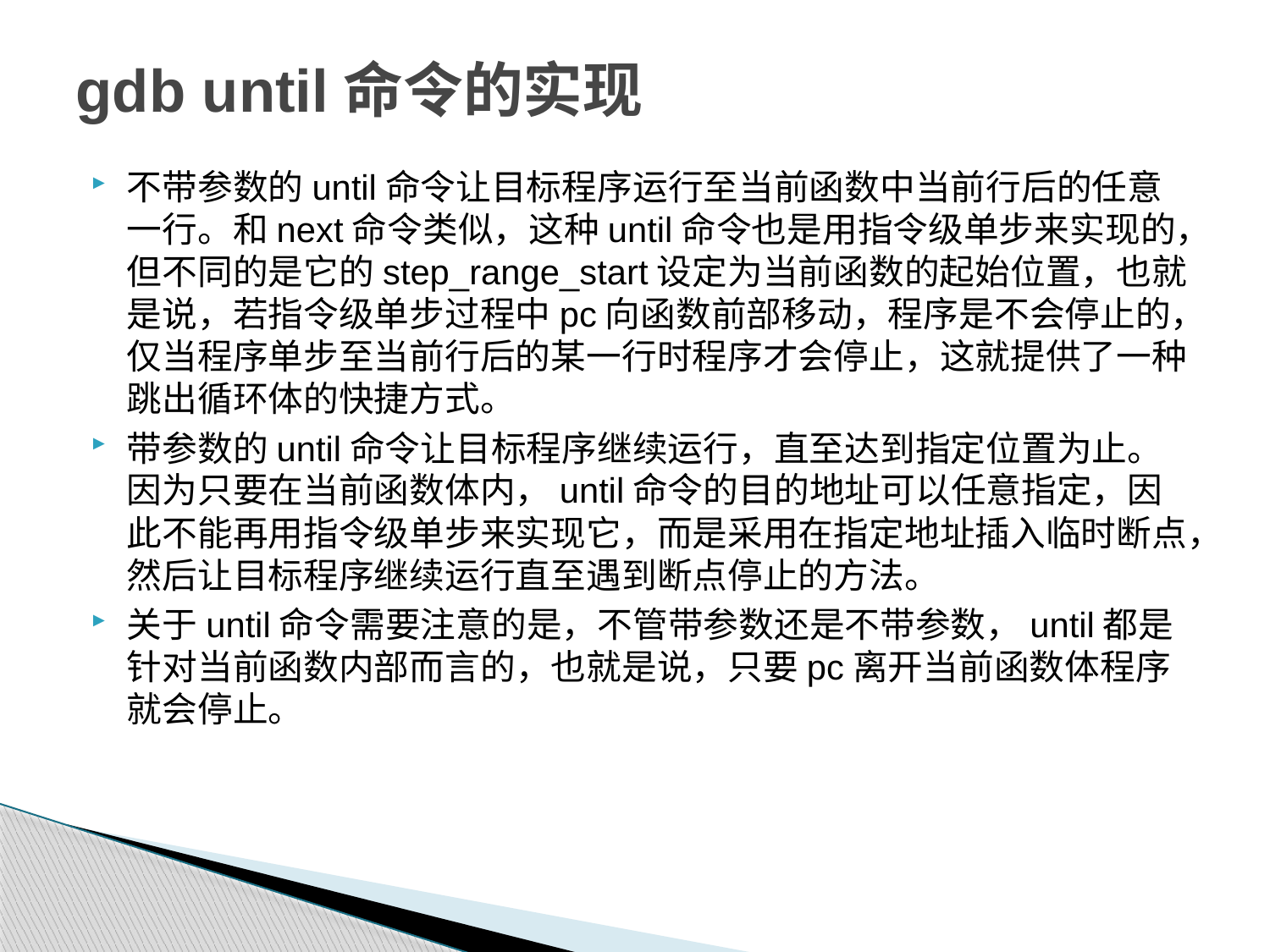

# gdb until命令的实现
不带参数的until命令让目标程序运行至当前函数中当前行后的任意一行。和next命令类似，这种until命令也是用指令级单步来实现的，但不同的是它的step_range_start设定为当前函数的起始位置，也就是说，若指令级单步过程中pc向函数前部移动，程序是不会停止的，仅当程序单步至当前行后的某一行时程序才会停止，这就提供了一种跳出循环体的快捷方式。
带参数的until命令让目标程序继续运行，直至达到指定位置为止。因为只要在当前函数体内，until命令的目的地址可以任意指定，因此不能再用指令级单步来实现它，而是采用在指定地址插入临时断点，然后让目标程序继续运行直至遇到断点停止的方法。
关于until命令需要注意的是，不管带参数还是不带参数，until都是针对当前函数内部而言的，也就是说，只要pc离开当前函数体程序就会停止。